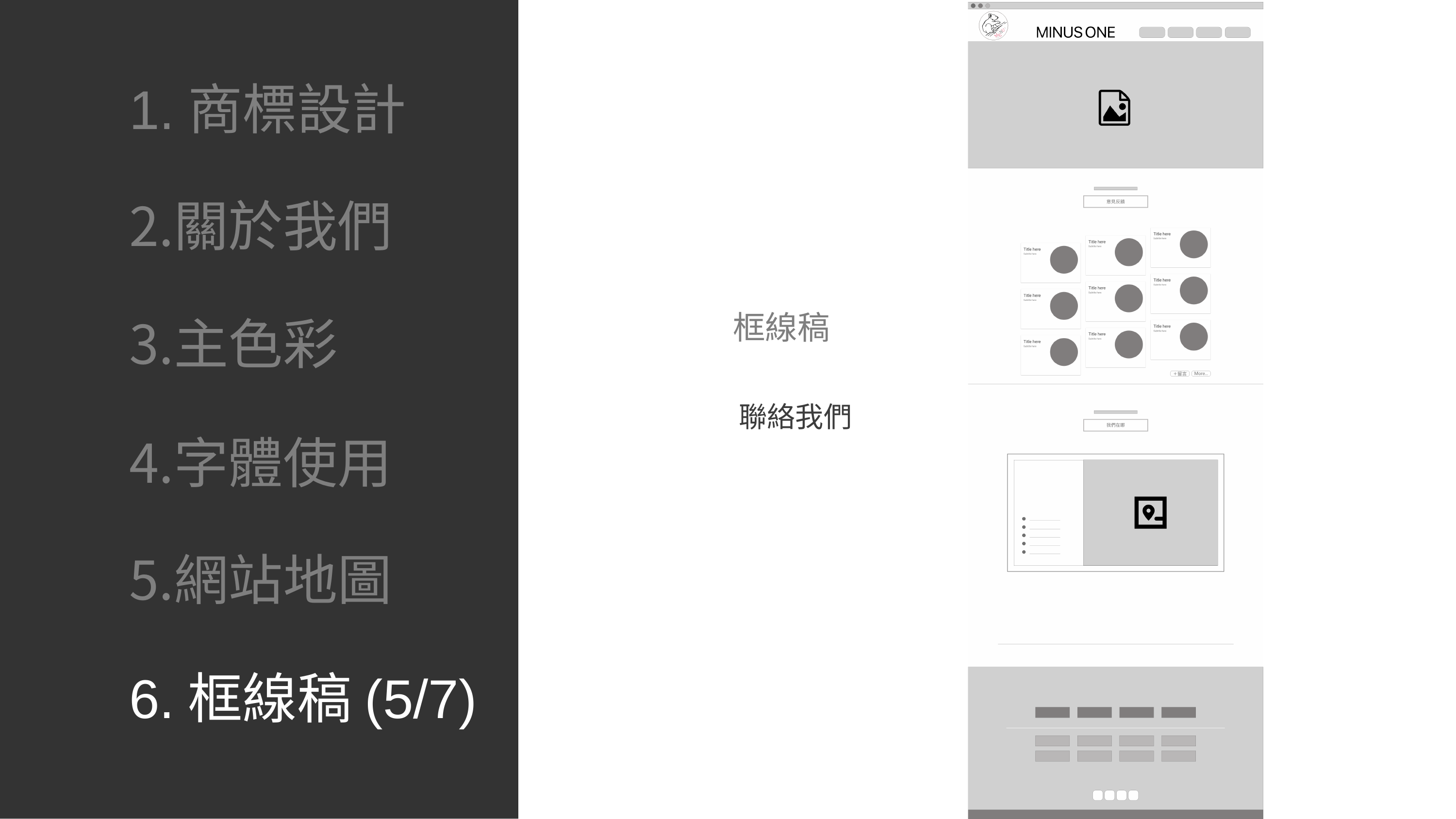

# 1.商標設計
關於我們
主⾊彩
字體使用
網站地圖
框線稿
聯絡我們
6.框線稿(5/7)